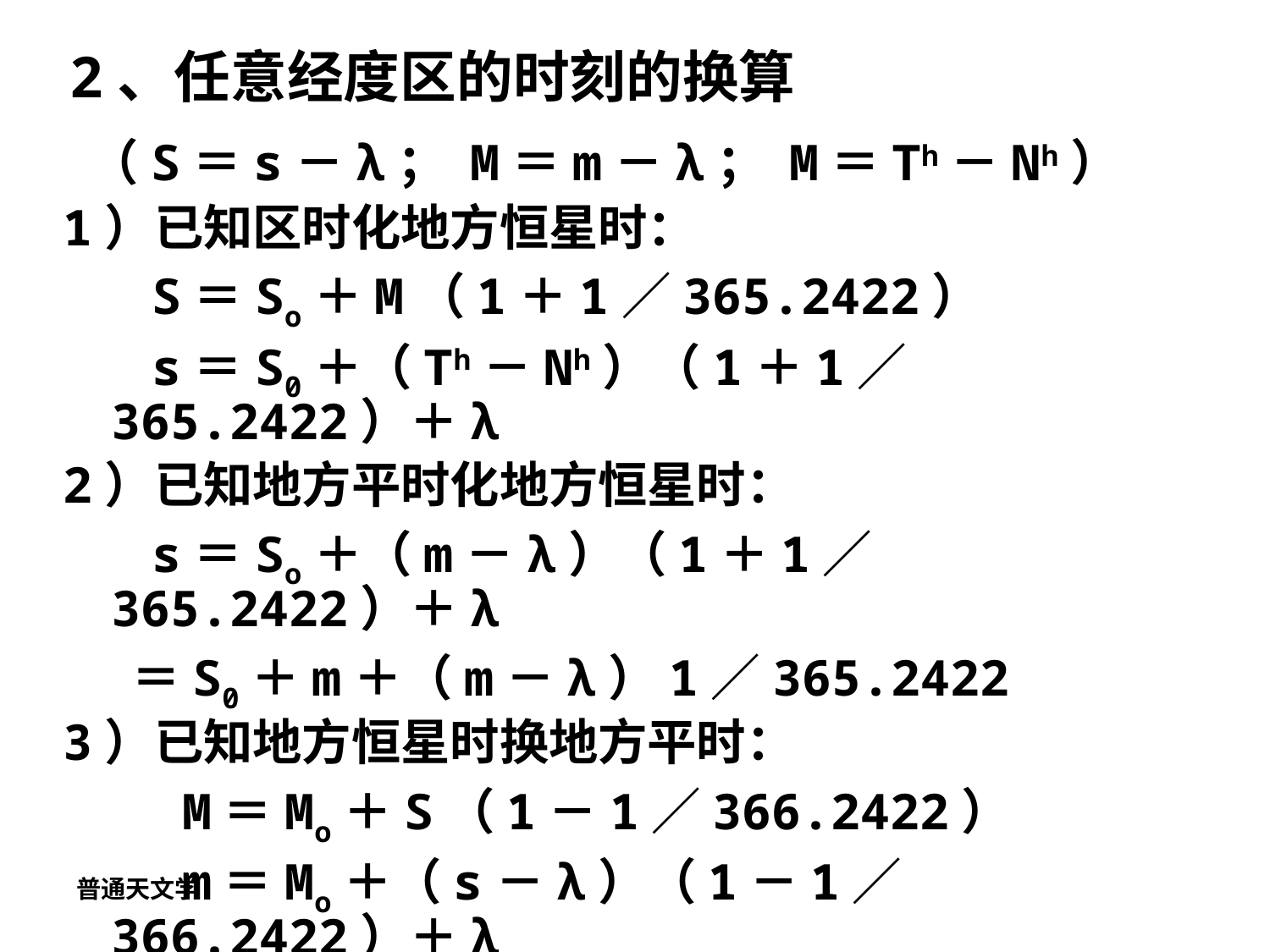

# 2、任意经度区的时刻的换算
 （S＝s－λ； M＝m－λ； M＝Th－Nh）
1）已知区时化地方恒星时：
   S＝So＋M（1＋1／365.2422）
   s＝S0＋（Th－Nh）（1＋1／365.2422）＋λ
2）已知地方平时化地方恒星时：
   s＝So＋（m－λ）（1＋1／365.2422）＋λ
     ＝S0＋m＋（m－λ）1／365.2422
3）已知地方恒星时换地方平时：
    M＝Mo＋S（1－1／366.2422）
    m＝Mo＋（s－λ）（1－1／366.2422）＋λ
     ＝M0＋s－（s－λ）1／366.2422
普通天文学